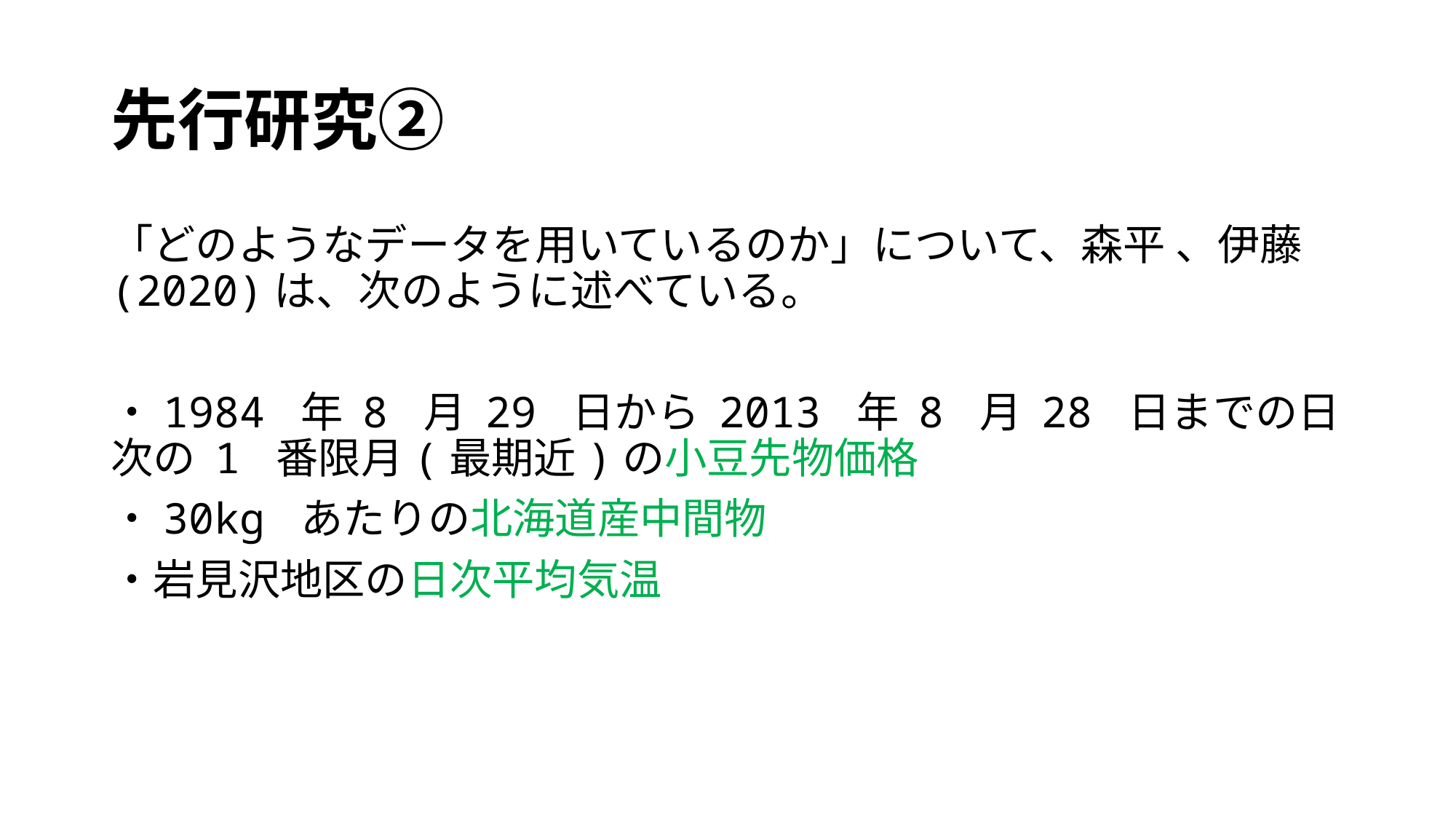

# 先行研究②
「どのようなデータを⽤いているのか」について、森平 、伊藤(2020)は、次のように述べている。

・1984 年 8 月 29 日から 2013 年 8 月 28 日までの日次の 1 番限月(最期近)の小豆先物価格
・30kg あたりの北海道産中間物
・岩見沢地区の日次平均気温